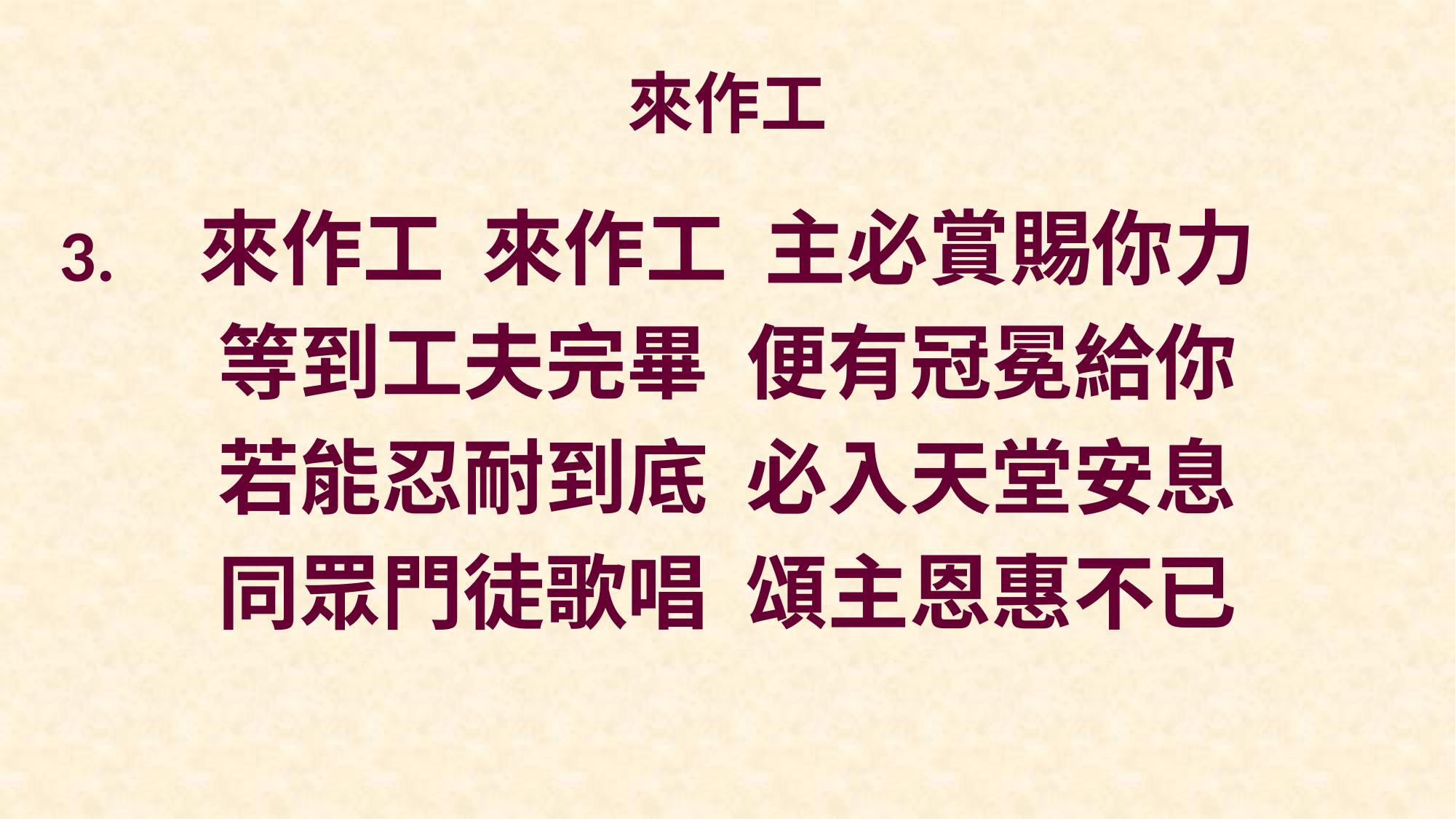

# 來作工
來作工  來作工  主必賞賜你力
等到工夫完畢  便有冠冕給你
若能忍耐到底  必入天堂安息
同眾門徒歌唱  頌主恩惠不已

3.